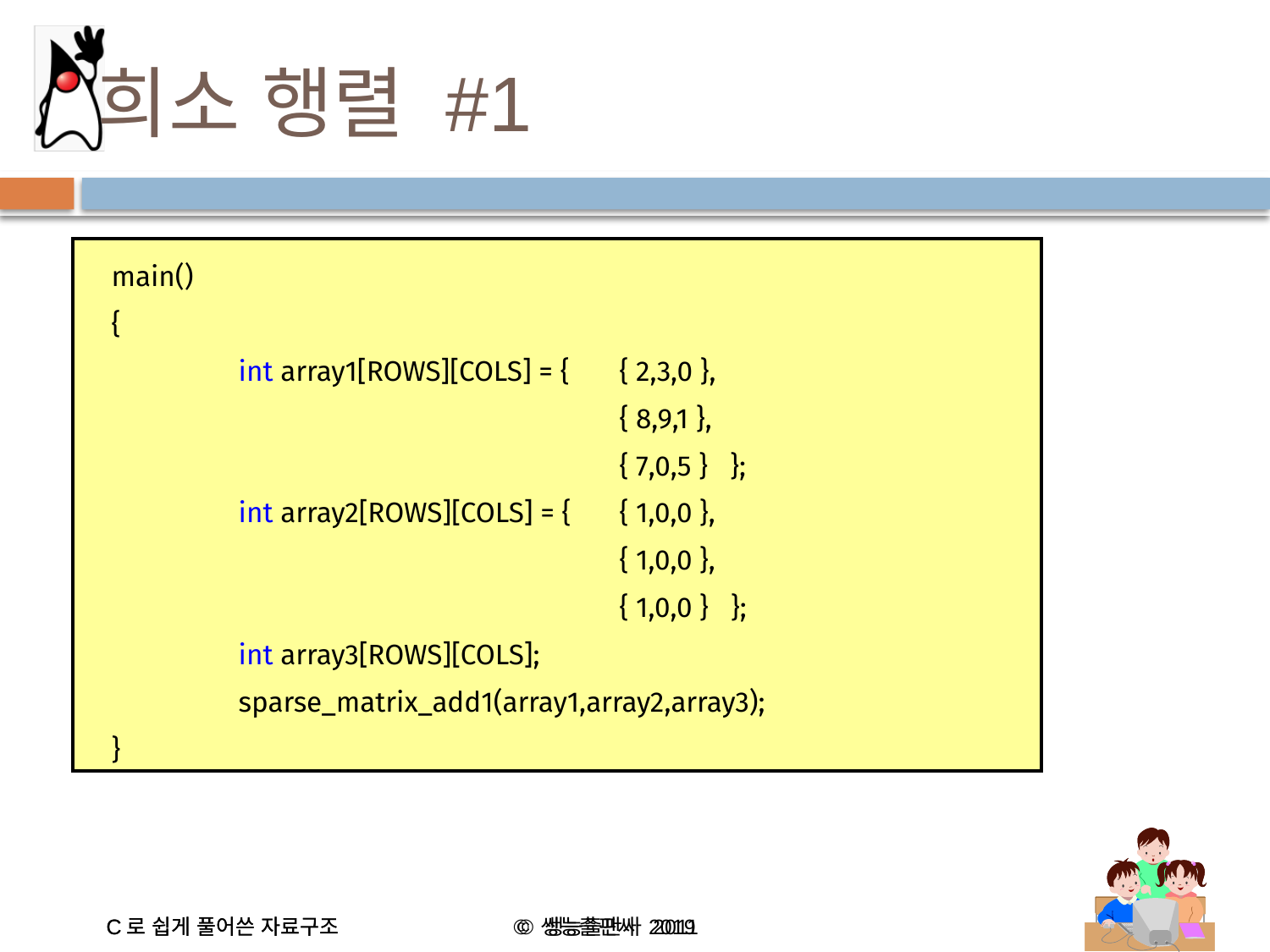

# 희소 행렬 #1
main()
{
	int array1[ROWS][COLS] = {	{ 2,3,0 },
				{ 8,9,1 },
				{ 7,0,5 }   };
	int array2[ROWS][COLS] = {	{ 1,0,0 },
				{ 1,0,0 },
				{ 1,0,0 }   };
	int array3[ROWS][COLS];
	sparse_matrix_add1(array1,array2,array3);
}